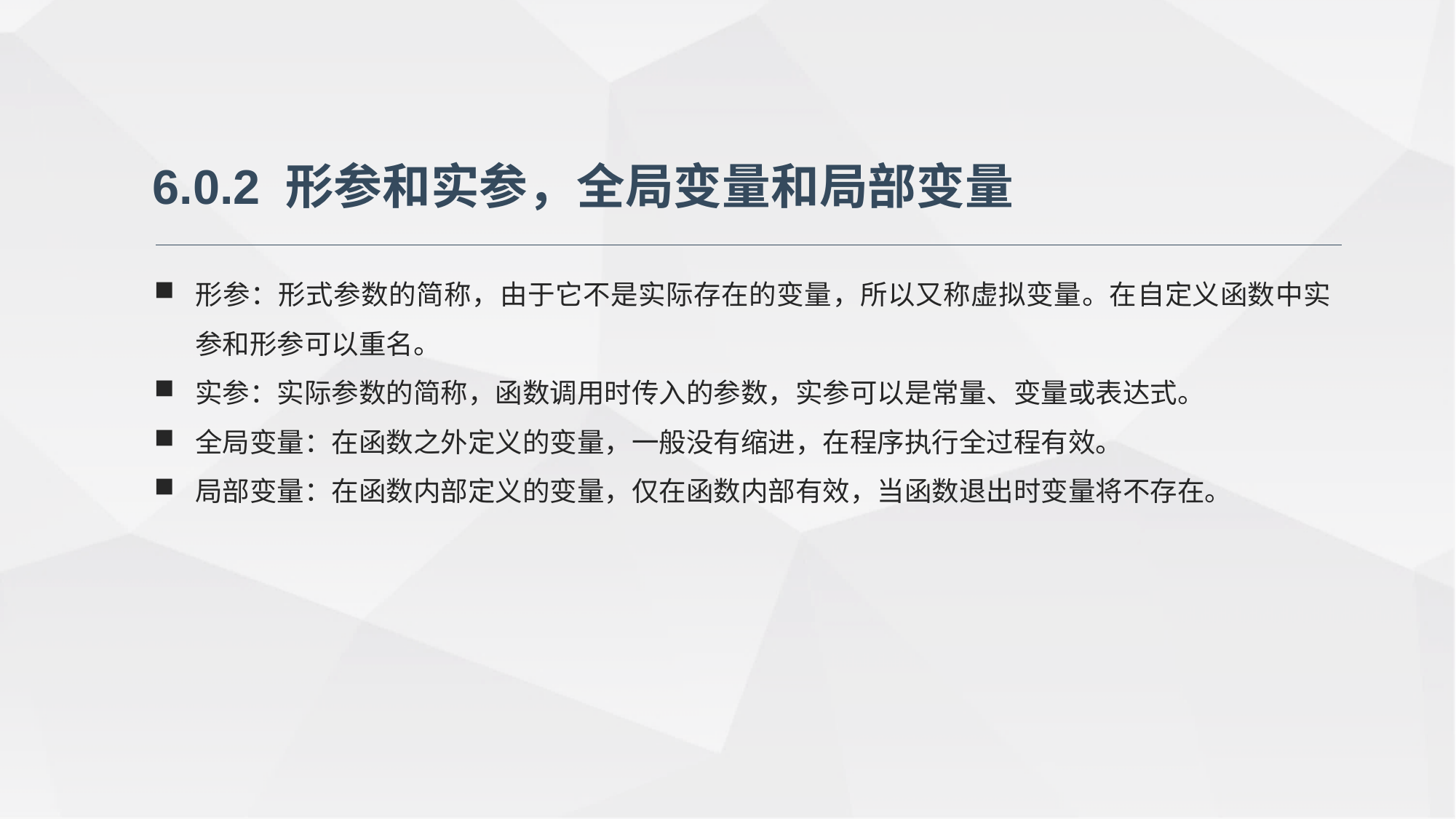

6.0.2 形参和实参，全局变量和局部变量
形参：形式参数的简称，由于它不是实际存在的变量，所以又称虚拟变量。在自定义函数中实参和形参可以重名。
实参：实际参数的简称，函数调用时传入的参数，实参可以是常量、变量或表达式。
全局变量：在函数之外定义的变量，一般没有缩进，在程序执行全过程有效。
局部变量：在函数内部定义的变量，仅在函数内部有效，当函数退出时变量将不存在。